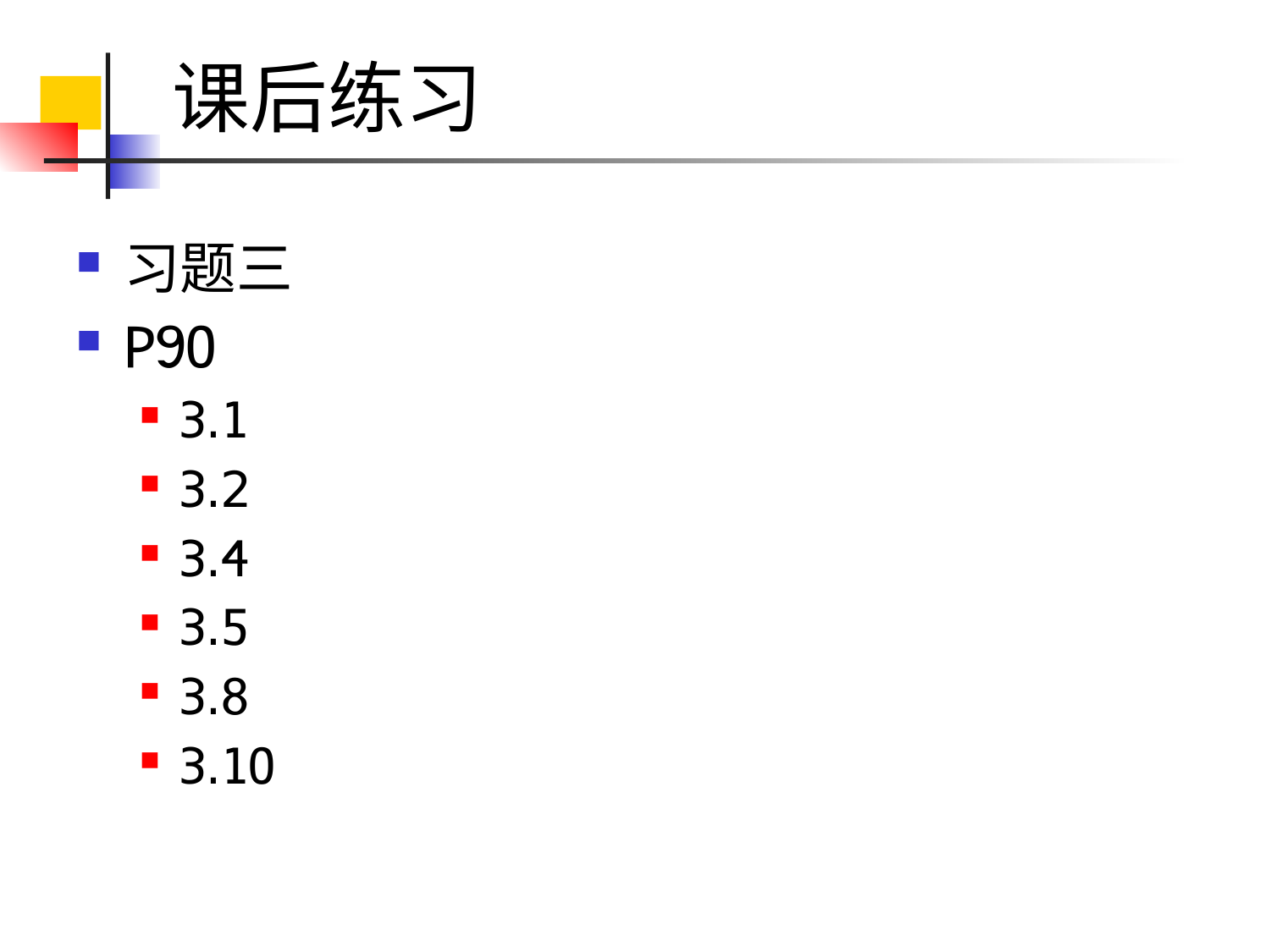

课后练习
习题三
P90
3.1
3.2
3.4
3.5
3.8
3.10